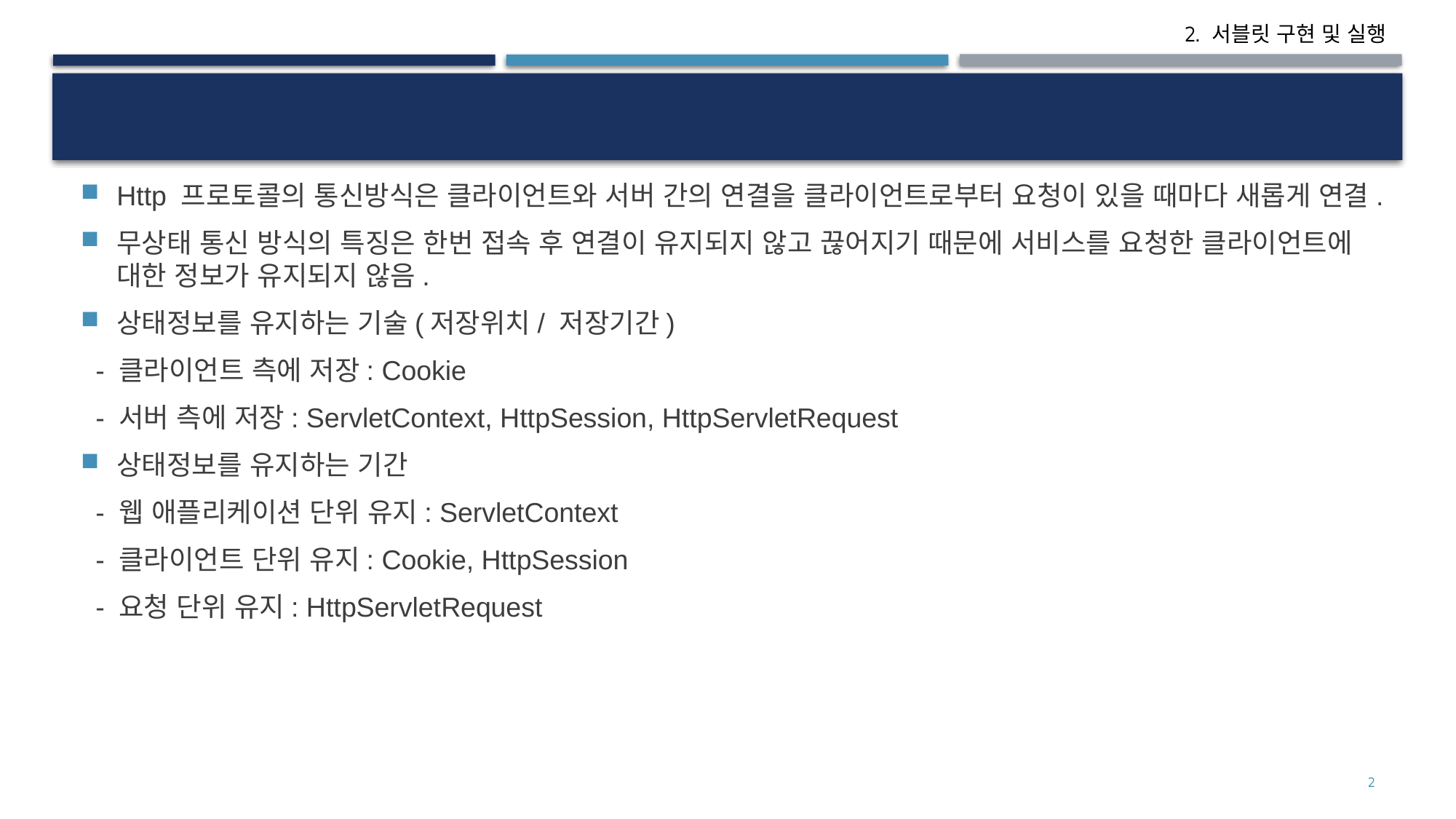

#
Http 프로토콜의 통신방식은 클라이언트와 서버 간의 연결을 클라이언트로부터 요청이 있을 때마다 새롭게 연결.
무상태 통신 방식의 특징은 한번 접속 후 연결이 유지되지 않고 끊어지기 때문에 서비스를 요청한 클라이언트에 대한 정보가 유지되지 않음.
상태정보를 유지하는 기술(저장위치/ 저장기간)
  - 클라이언트 측에 저장: Cookie
  - 서버 측에 저장: ServletContext, HttpSession, HttpServletRequest
상태정보를 유지하는 기간
  - 웹 애플리케이션 단위 유지: ServletContext
  - 클라이언트 단위 유지: Cookie, HttpSession
  - 요청 단위 유지: HttpServletRequest
2